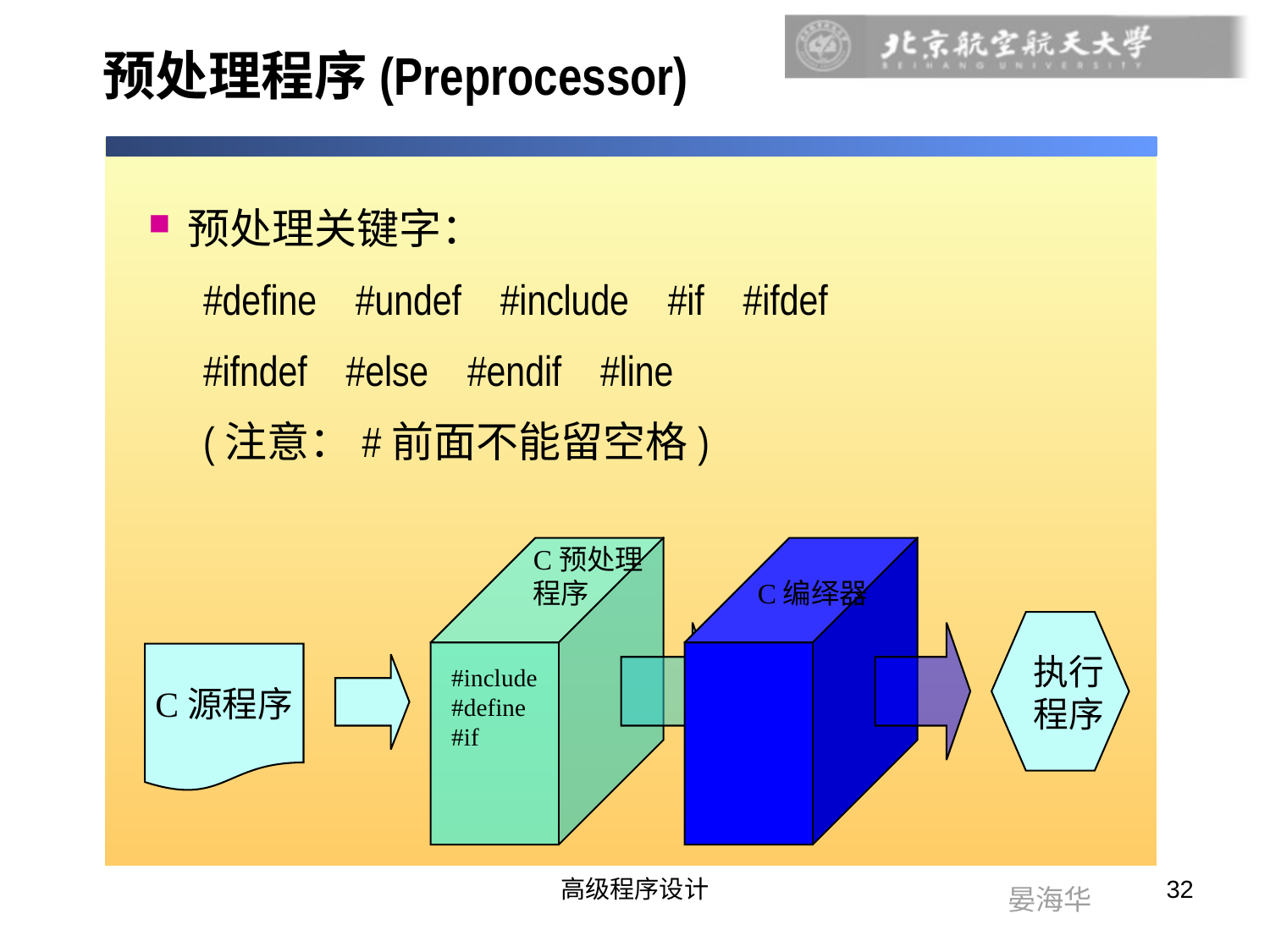

# 预处理程序(Preprocessor)
预处理关键字：
#define    #undef    #include    #if    #ifdef
#ifndef    #else    #endif    #line
(注意：#前面不能留空格)

C预处理
程序

C编绎器

执行
程序
C源程序

#include
#define
#if
高级程序设计
32